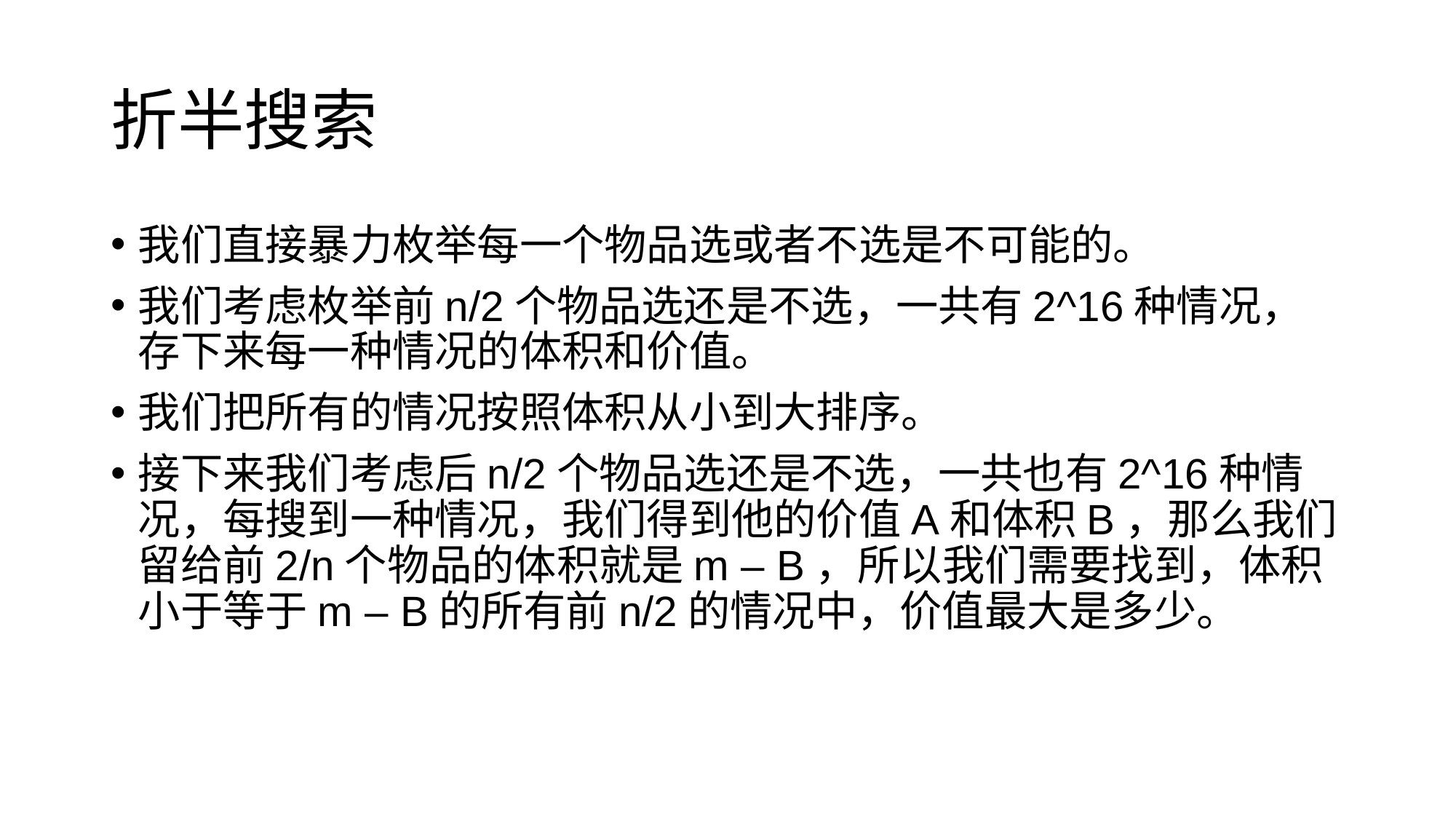

# 折半搜索
我们直接暴力枚举每一个物品选或者不选是不可能的。
我们考虑枚举前n/2个物品选还是不选，一共有2^16种情况，存下来每一种情况的体积和价值。
我们把所有的情况按照体积从小到大排序。
接下来我们考虑后n/2个物品选还是不选，一共也有2^16种情况，每搜到一种情况，我们得到他的价值A和体积B，那么我们留给前2/n个物品的体积就是m – B，所以我们需要找到，体积小于等于m – B的所有前n/2的情况中，价值最大是多少。